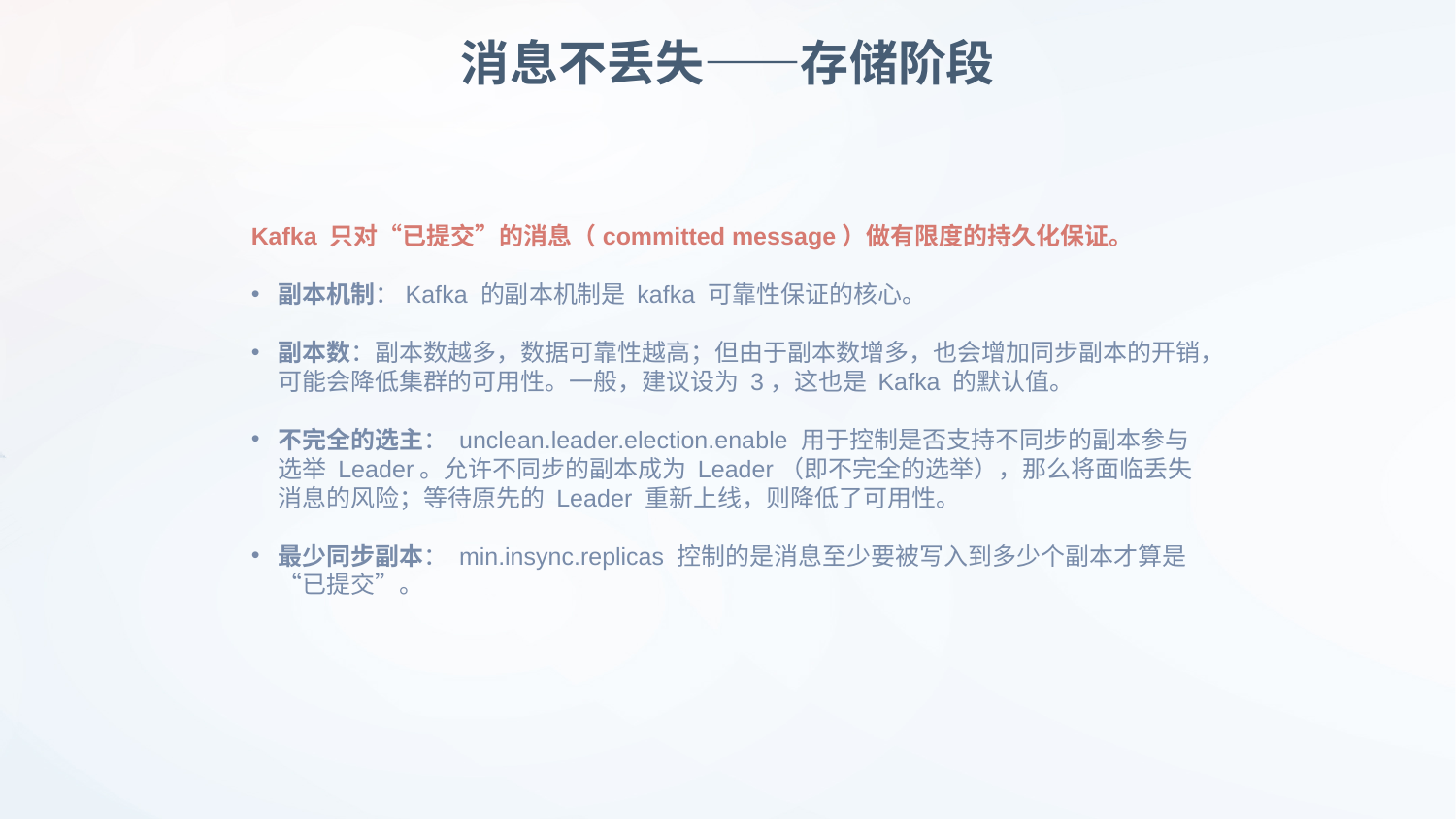

消息不丢失——存储阶段
Kafka 只对“已提交”的消息（committed message）做有限度的持久化保证。

副本机制：Kafka 的副本机制是 kafka 可靠性保证的核心。

副本数：副本数越多，数据可靠性越高；但由于副本数增多，也会增加同步副本的开销，可能会降低集群的可用性。一般，建议设为 3，这也是 Kafka 的默认值。

不完全的选主： unclean.leader.election.enable 用于控制是否支持不同步的副本参与选举 Leader。允许不同步的副本成为 Leader（即不完全的选举），那么将面临丢失消息的风险；等待原先的 Leader 重新上线，则降低了可用性。

最少同步副本： min.insync.replicas 控制的是消息至少要被写入到多少个副本才算是“已提交”。